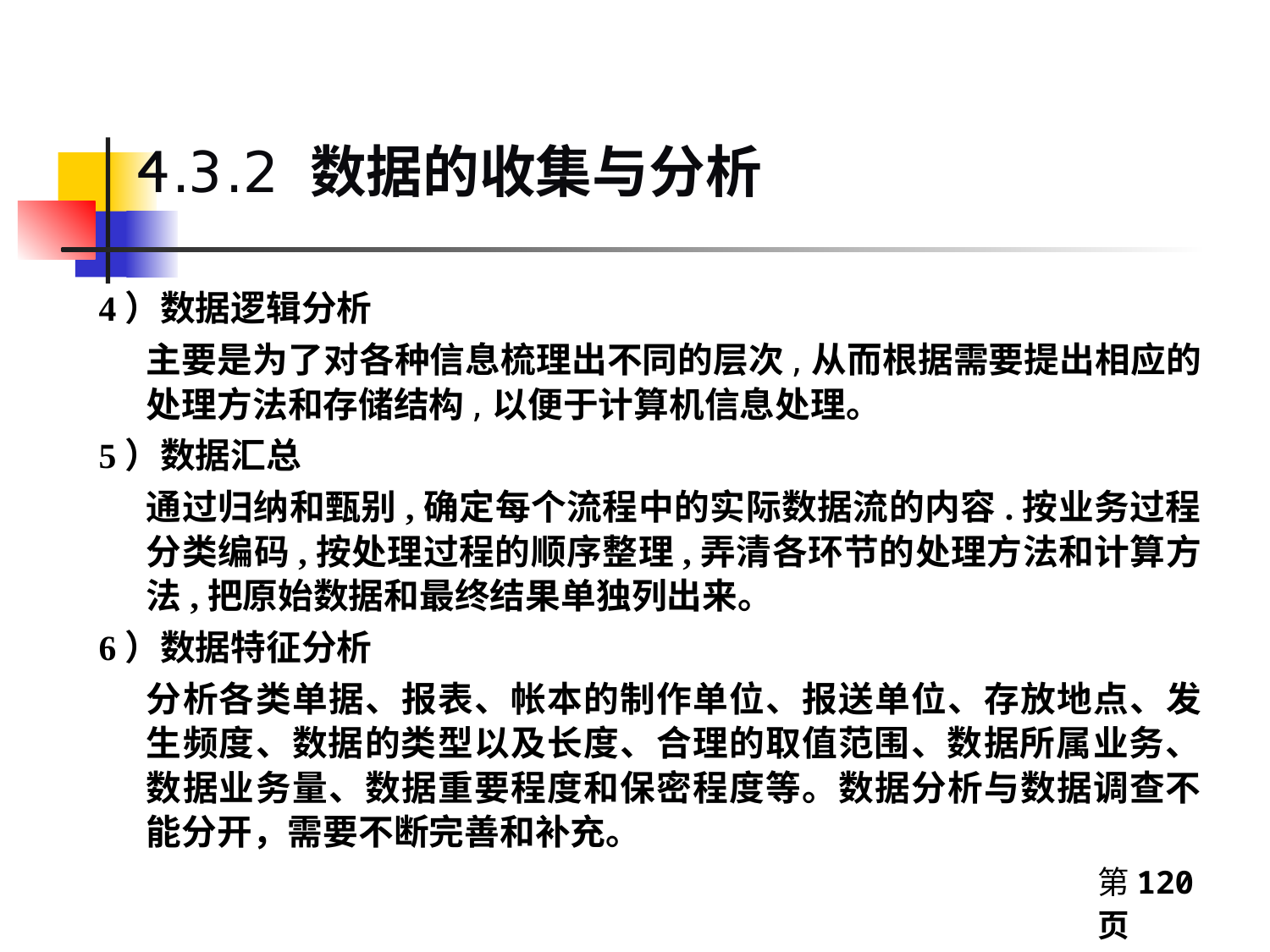

4.3.2 数据的收集与分析
4）数据逻辑分析
主要是为了对各种信息梳理出不同的层次,从而根据需要提出相应的处理方法和存储结构,以便于计算机信息处理。
5）数据汇总
通过归纳和甄别,确定每个流程中的实际数据流的内容.按业务过程分类编码,按处理过程的顺序整理,弄清各环节的处理方法和计算方法,把原始数据和最终结果单独列出来。
6）数据特征分析
分析各类单据、报表、帐本的制作单位、报送单位、存放地点、发生频度、数据的类型以及长度、合理的取值范围、数据所属业务、数据业务量、数据重要程度和保密程度等。数据分析与数据调查不能分开，需要不断完善和补充。